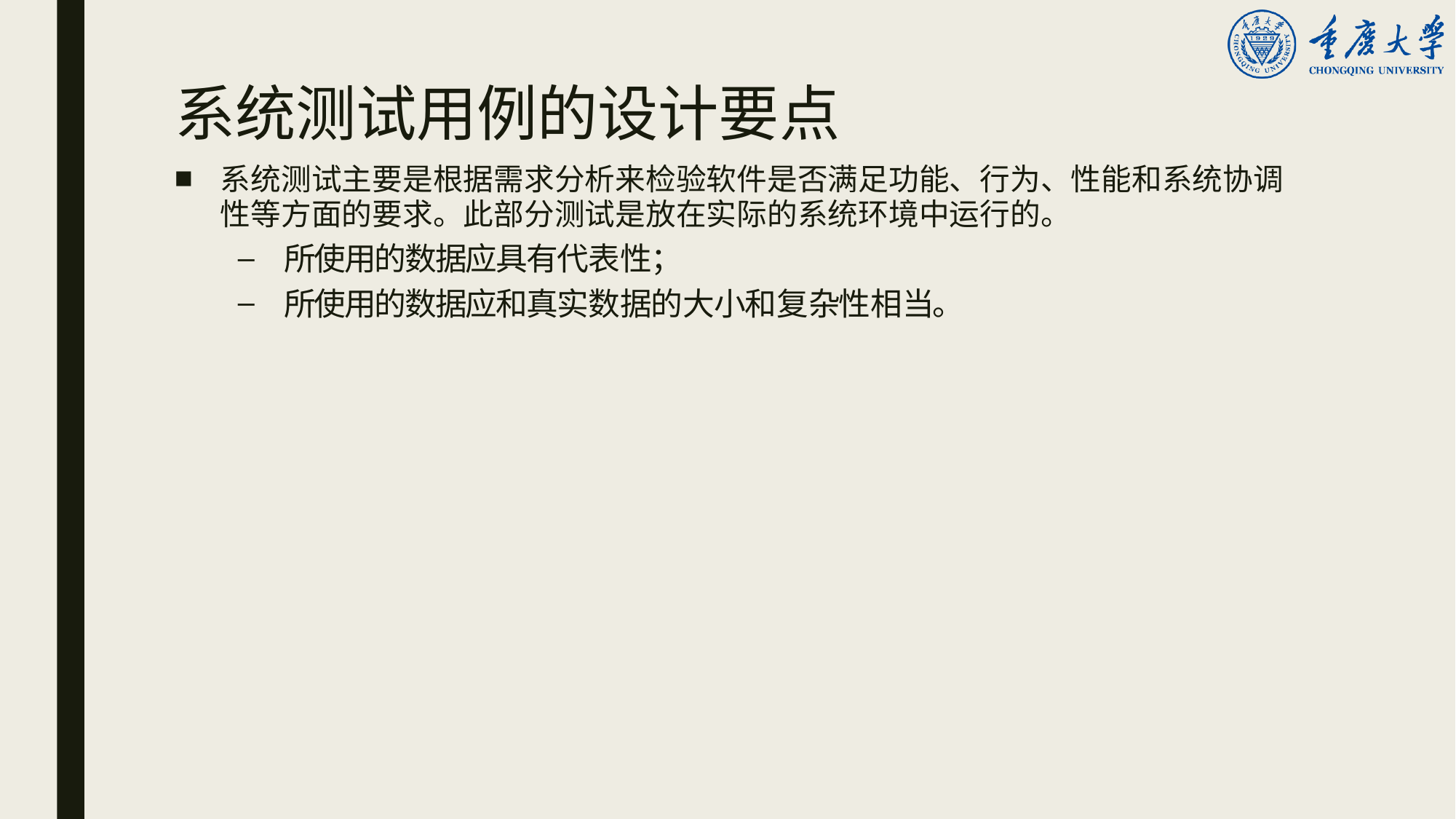

# 系统测试用例的设计要点
系统测试主要是根据需求分析来检验软件是否满足功能、行为、性能和系统协调
性等方面的要求。此部分测试是放在实际的系统环境中运行的。
所使用的数据应具有代表性；
所使用的数据应和真实数据的大小和复杂性相当。